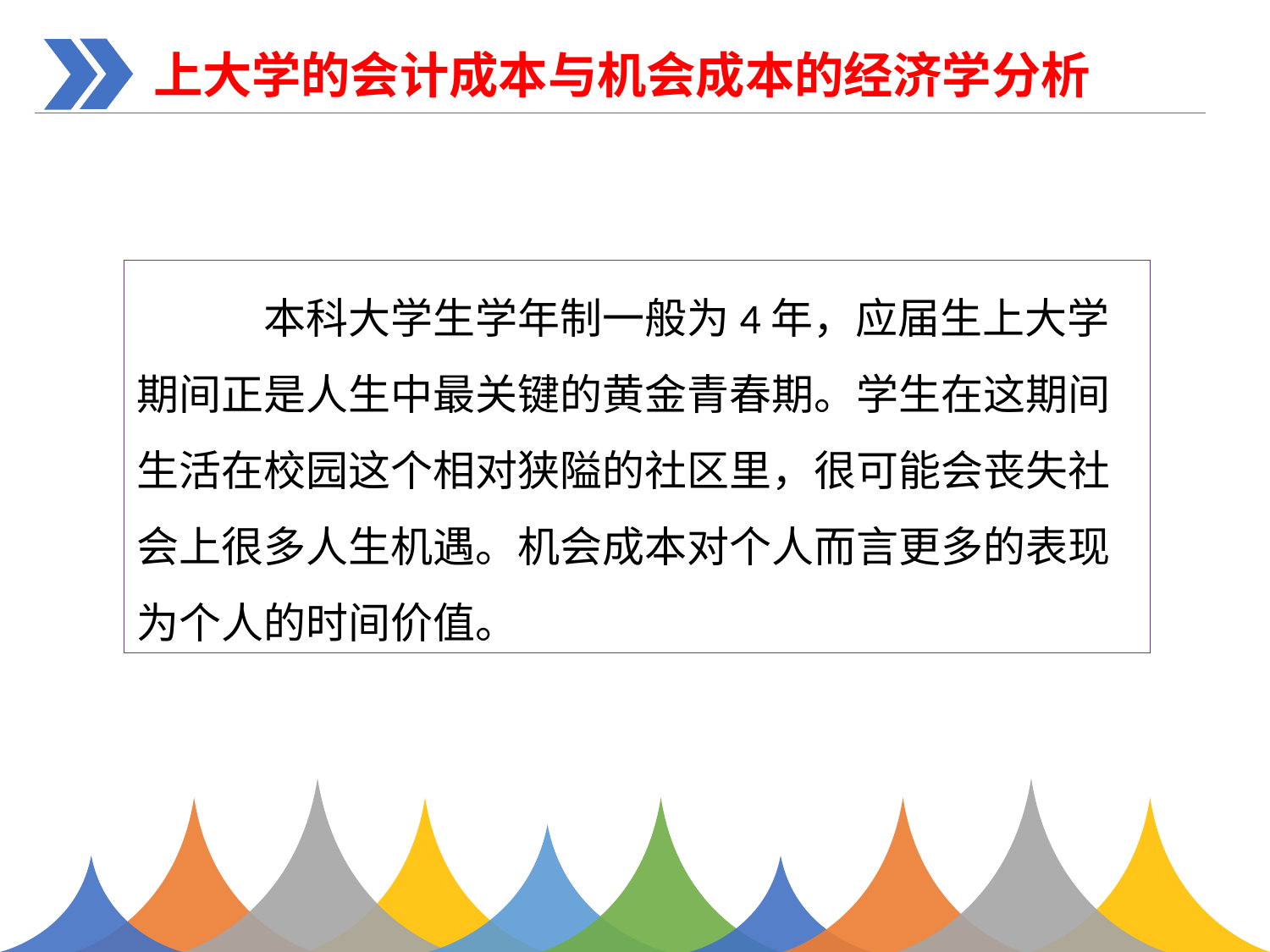

上大学的会计成本与机会成本的经济学分析
	本科大学生学年制一般为4年，应届生上大学期间正是人生中最关键的黄金青春期。学生在这期间生活在校园这个相对狭隘的社区里，很可能会丧失社会上很多人生机遇。机会成本对个人而言更多的表现为个人的时间价值。